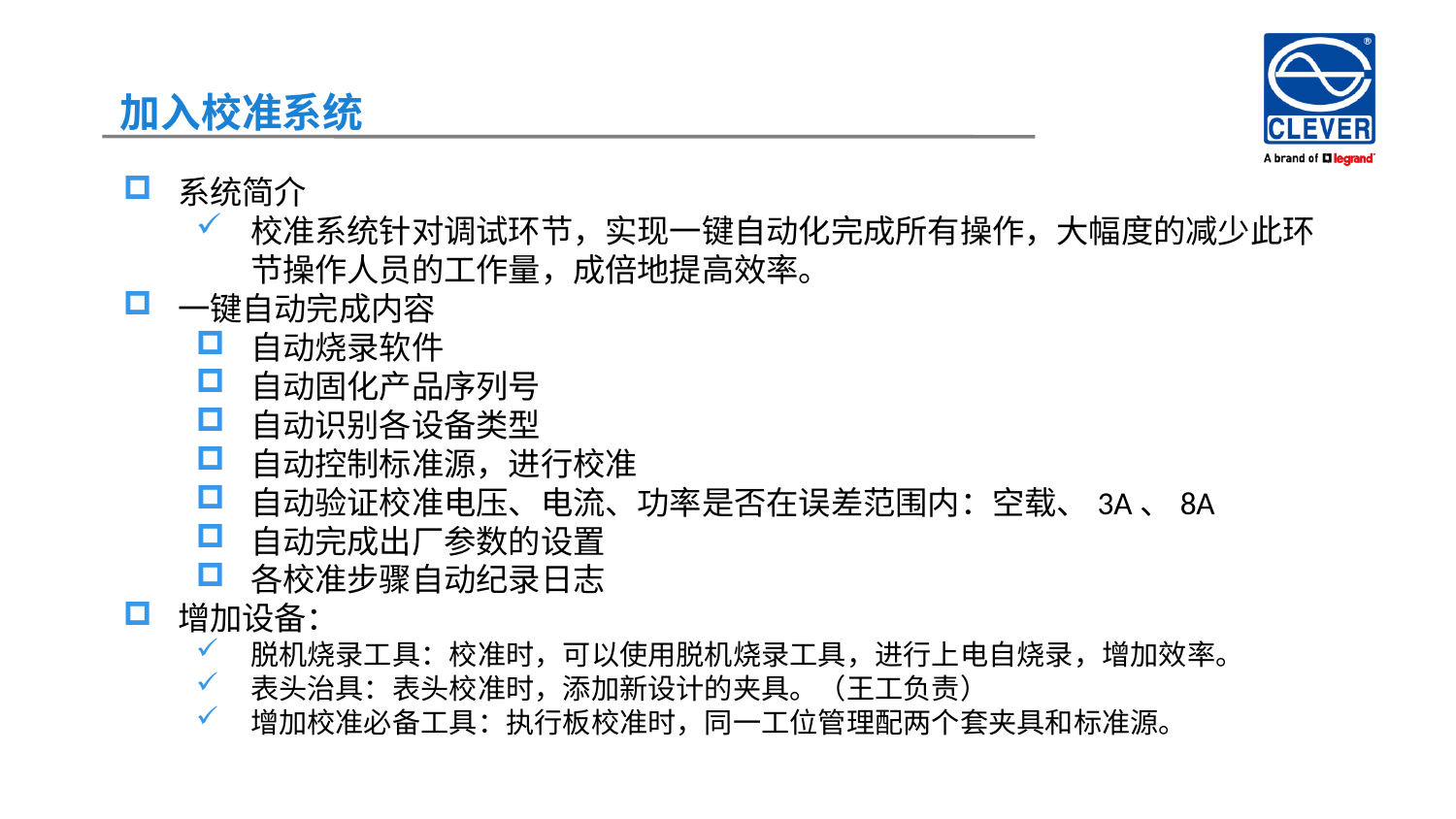

加入校准系统
系统简介
校准系统针对调试环节，实现一键自动化完成所有操作，大幅度的减少此环节操作人员的工作量，成倍地提高效率。
一键自动完成内容
自动烧录软件
自动固化产品序列号
自动识别各设备类型
自动控制标准源，进行校准
自动验证校准电压、电流、功率是否在误差范围内：空载、3A、8A
自动完成出厂参数的设置
各校准步骤自动纪录日志
增加设备：
脱机烧录工具：校准时，可以使用脱机烧录工具，进行上电自烧录，增加效率。
表头治具：表头校准时，添加新设计的夹具。（王工负责）
增加校准必备工具：执行板校准时，同一工位管理配两个套夹具和标准源。